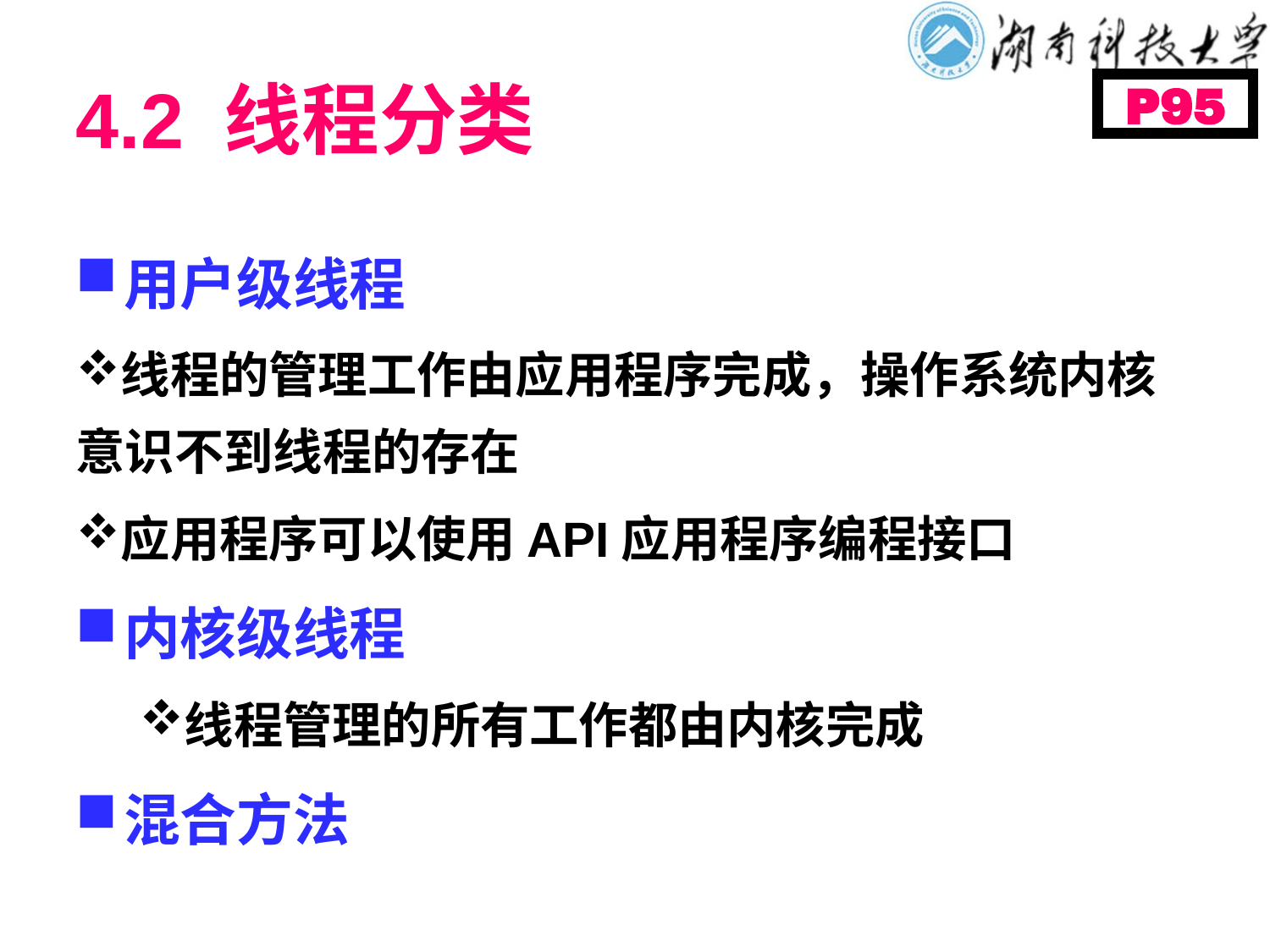

# 4.2 线程分类
P95
用户级线程
线程的管理工作由应用程序完成，操作系统内核意识不到线程的存在
应用程序可以使用API应用程序编程接口
内核级线程
线程管理的所有工作都由内核完成
混合方法